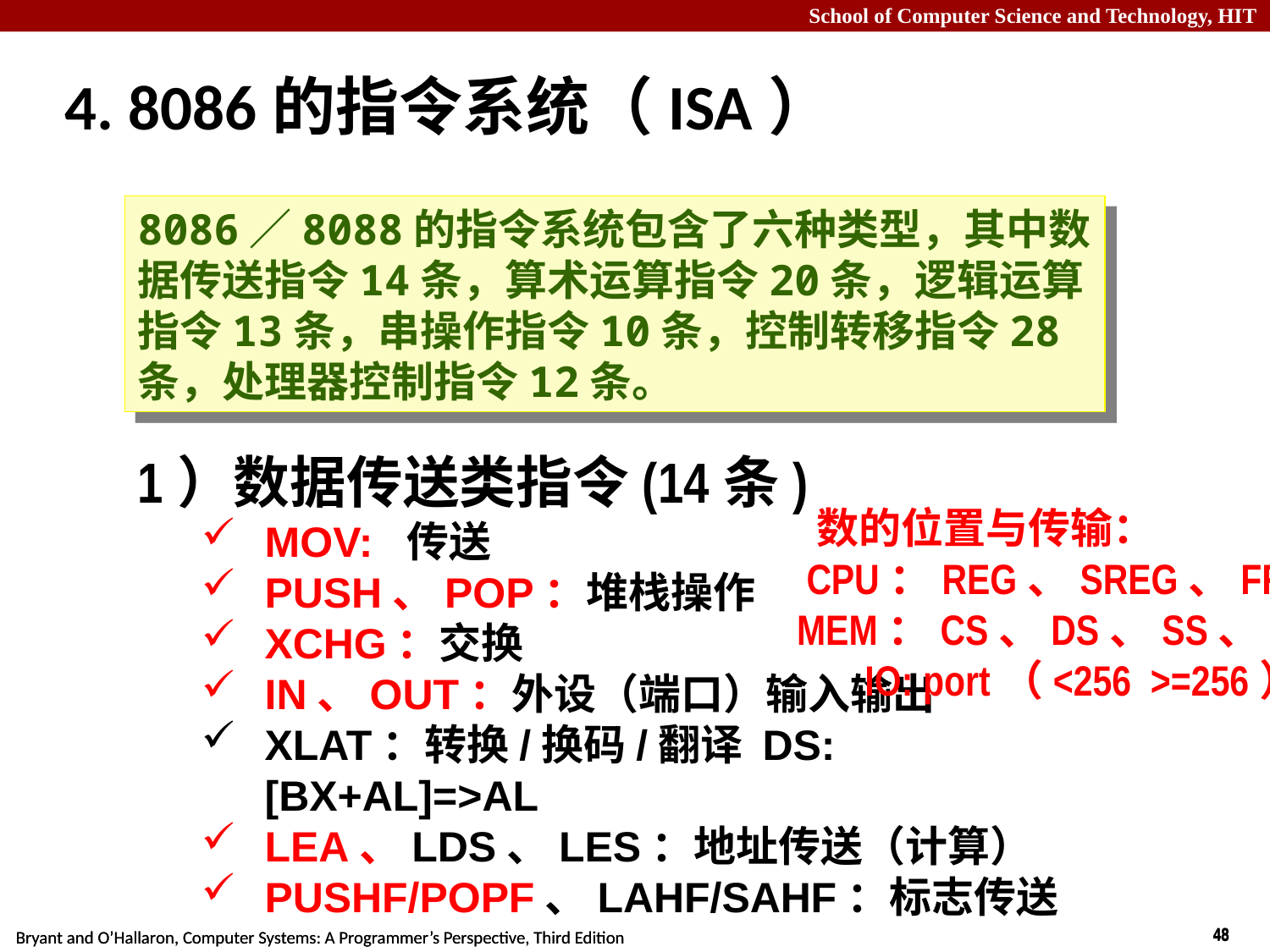

# 4. 8086的指令系统（ISA）
8086／8088的指令系统包含了六种类型，其中数据传送指令14条，算术运算指令20条，逻辑运算指令13条，串操作指令10条，控制转移指令28条，处理器控制指令12条。
1）数据传送类指令(14条)
MOV:  传送
PUSH、POP：堆栈操作
XCHG：交换
IN、OUT：外设（端口）输入输出
XLAT：转换/换码/翻译 DS:[BX+AL]=>AL
LEA、LDS、LES：地址传送（计算）
PUSHF/POPF、LAHF/SAHF：标志传送

 数的位置与传输：
 CPU：REG、SREG、FR
MEM：CS、DS、SS、ES
       IO: port（<256  >=256）